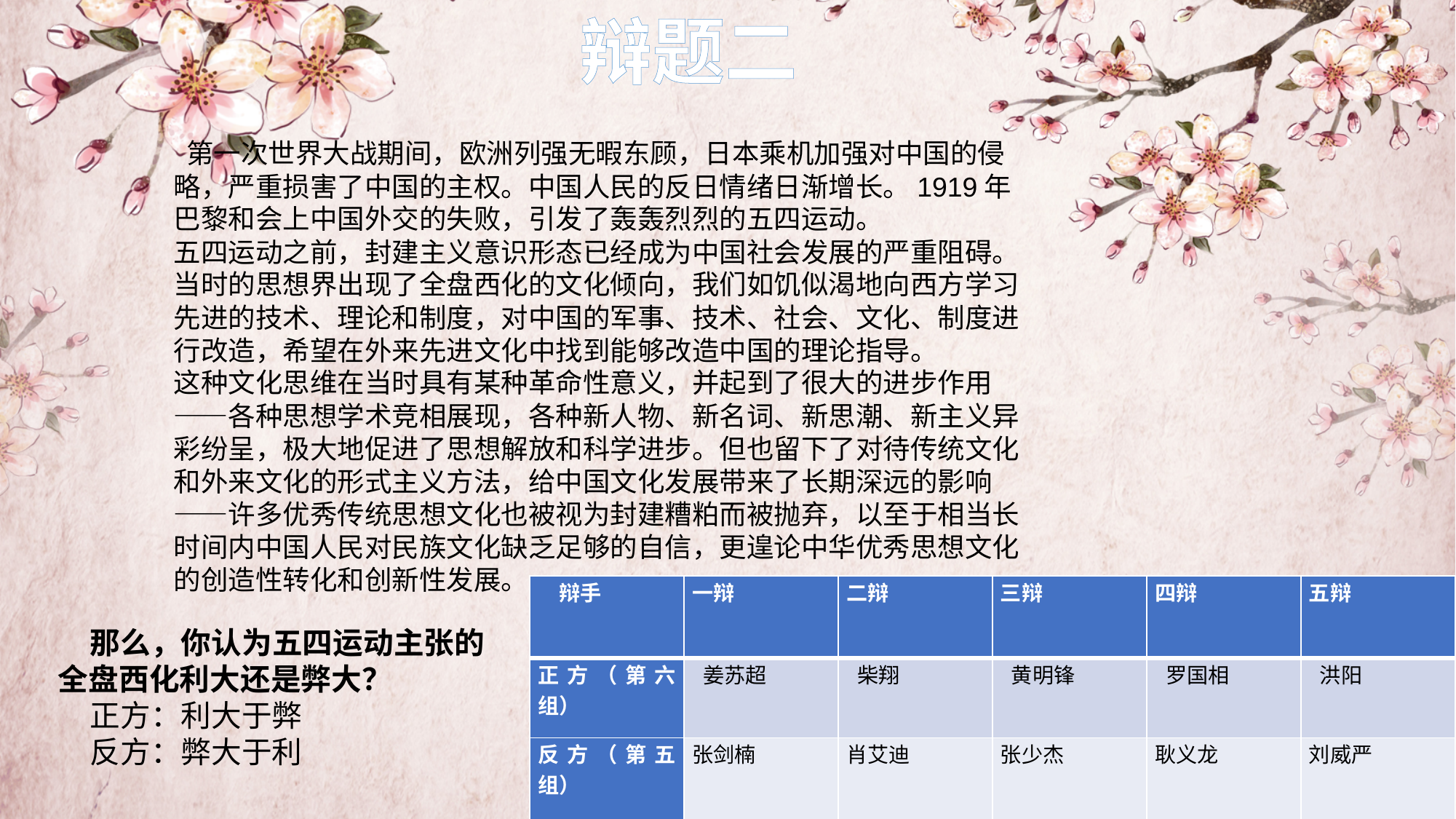

辩题二
 第一次世界大战期间，欧洲列强无暇东顾，日本乘机加强对中国的侵略，严重损害了中国的主权。中国人民的反日情绪日渐增长。1919年巴黎和会上中国外交的失败，引发了轰轰烈烈的五四运动。
五四运动之前，封建主义意识形态已经成为中国社会发展的严重阻碍。当时的思想界出现了全盘西化的文化倾向，我们如饥似渴地向西方学习先进的技术、理论和制度，对中国的军事、技术、社会、文化、制度进行改造，希望在外来先进文化中找到能够改造中国的理论指导。
这种文化思维在当时具有某种革命性意义，并起到了很大的进步作用——各种思想学术竞相展现，各种新人物、新名词、新思潮、新主义异彩纷呈，极大地促进了思想解放和科学进步。但也留下了对待传统文化和外来文化的形式主义方法，给中国文化发展带来了长期深远的影响——许多优秀传统思想文化也被视为封建糟粕而被抛弃，以至于相当长时间内中国人民对民族文化缺乏足够的自信，更遑论中华优秀思想文化的创造性转化和创新性发展。
| 辩手 | 一辩 | 二辩 | 三辩 | 四辩 | 五辩 |
| --- | --- | --- | --- | --- | --- |
| 正方（第六组） | 姜苏超 | 柴翔 | 黄明锋 | 罗国相 | 洪阳 |
| 反方（第五组） | 张剑楠 | 肖艾迪 | 张少杰 | 耿义龙 | 刘威严 |
那么，你认为五四运动主张的全盘西化利大还是弊大？
正方：利大于弊
反方：弊大于利